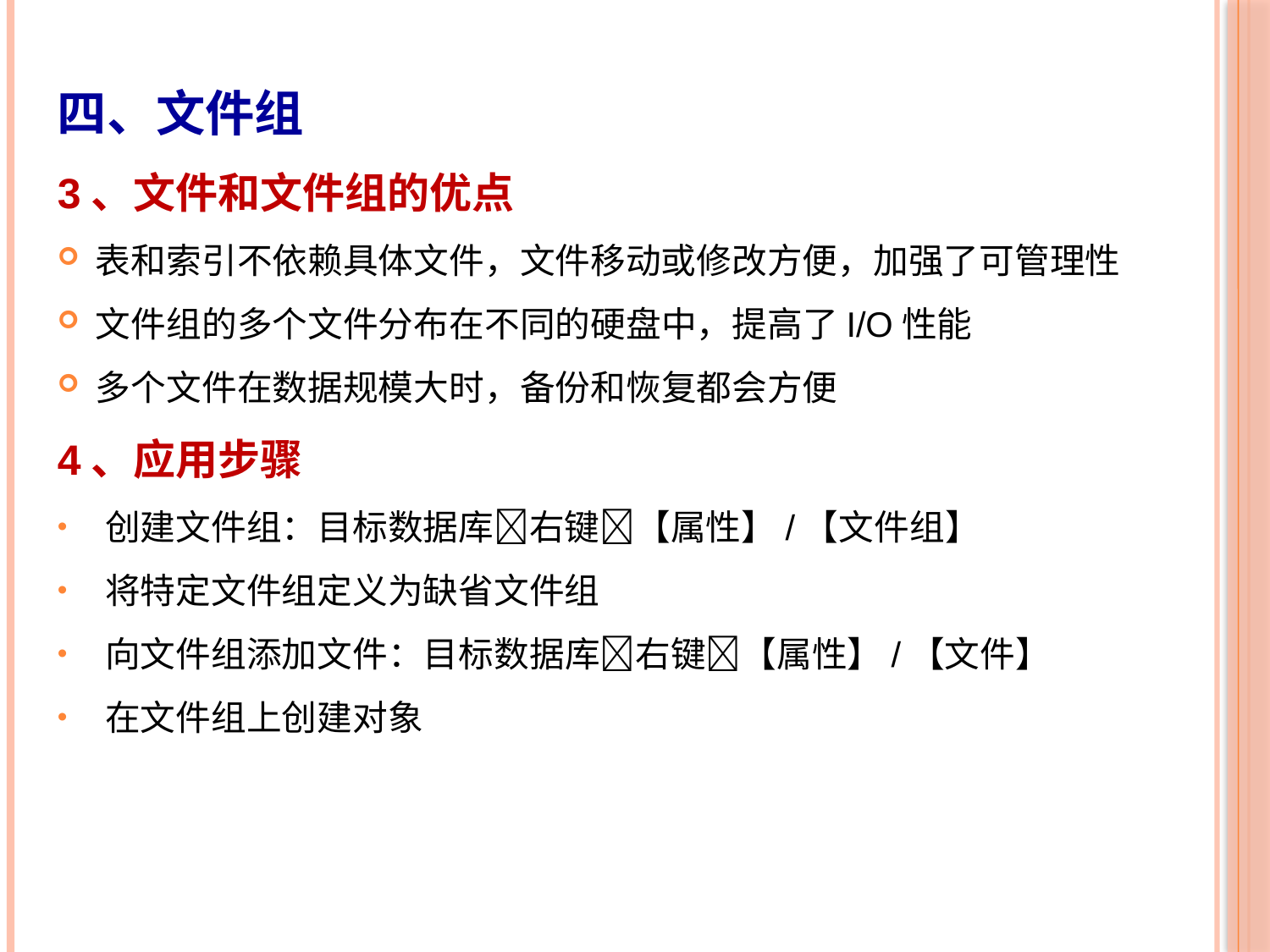

四、文件组
3、文件和文件组的优点
表和索引不依赖具体文件，文件移动或修改方便，加强了可管理性
文件组的多个文件分布在不同的硬盘中，提高了I/O性能
多个文件在数据规模大时，备份和恢复都会方便
4、应用步骤
创建文件组：目标数据库→右键→【属性】/【文件组】
将特定文件组定义为缺省文件组
向文件组添加文件：目标数据库→右键→【属性】/【文件】
在文件组上创建对象